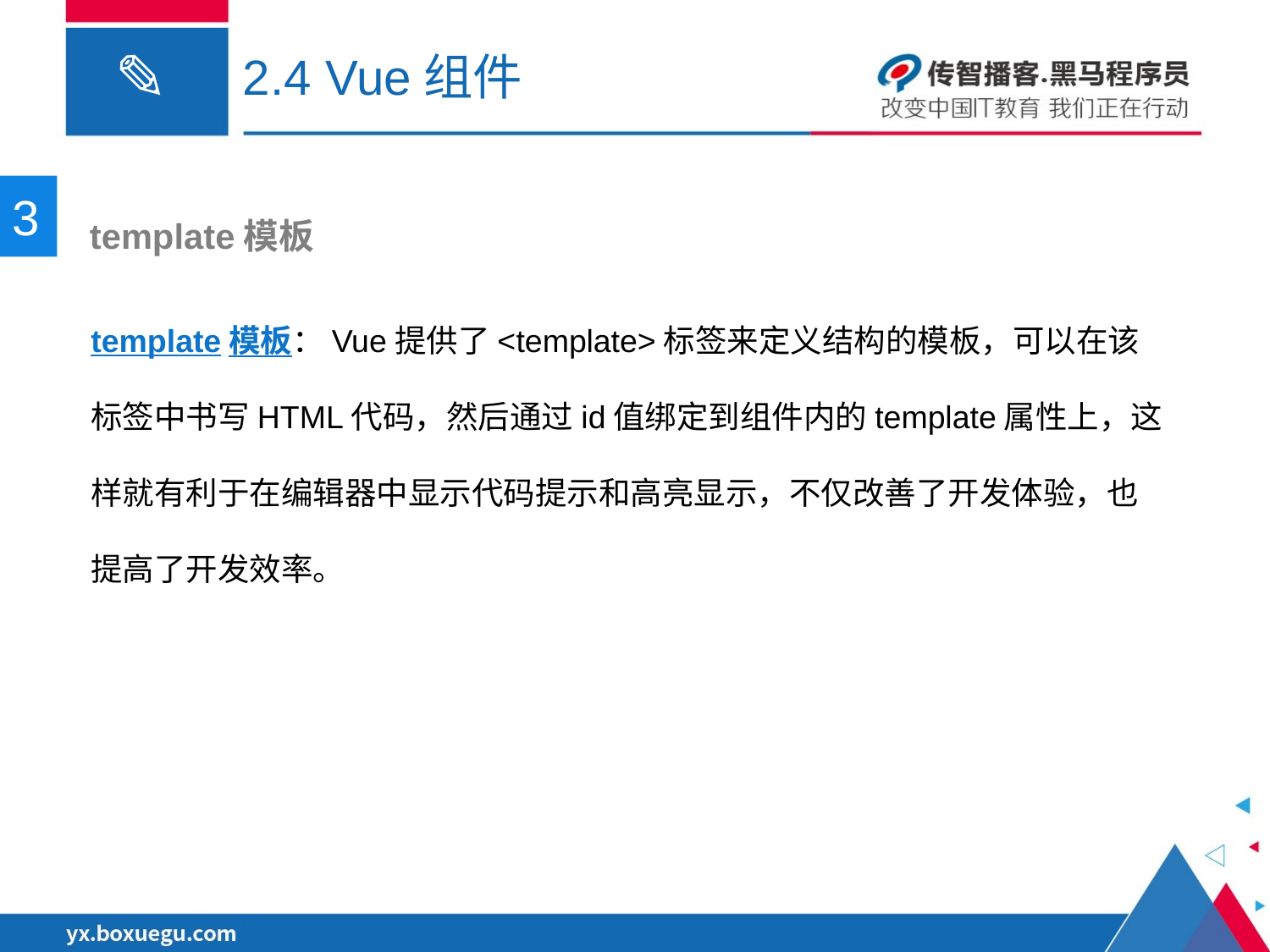

# 2.4 Vue组件

3
  template模板
template模板：Vue提供了<template>标签来定义结构的模板，可以在该标签中书写HTML代码，然后通过id值绑定到组件内的template属性上，这样就有利于在编辑器中显示代码提示和高亮显示，不仅改善了开发体验，也提高了开发效率。